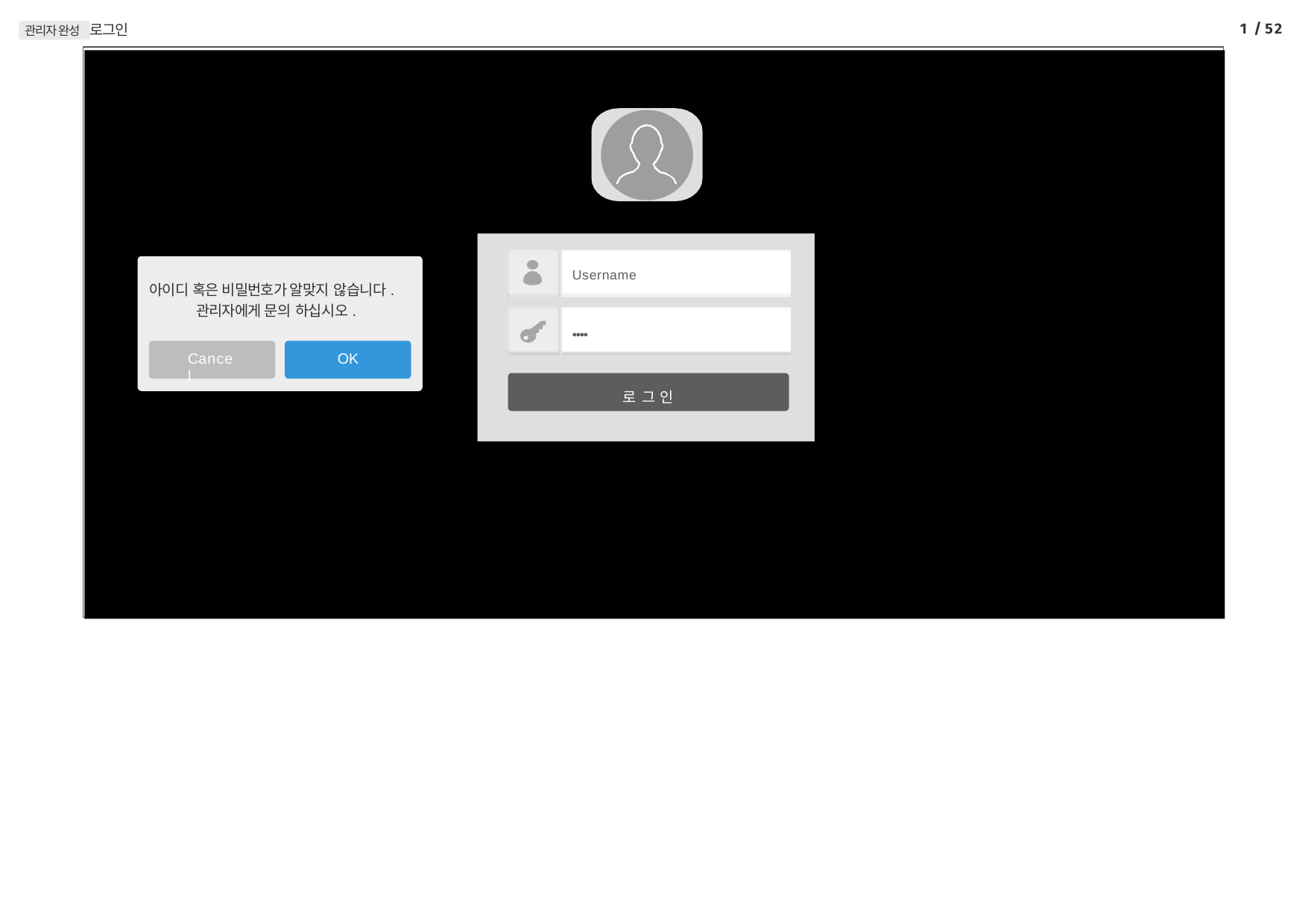

1 / 52
관리자 완성   로그인

Username

••••

로  그 인

아이디 혹은 비밀번호가 알맞지 않습니다.  관리자에게 문의 하십시오.

Cancel
OK